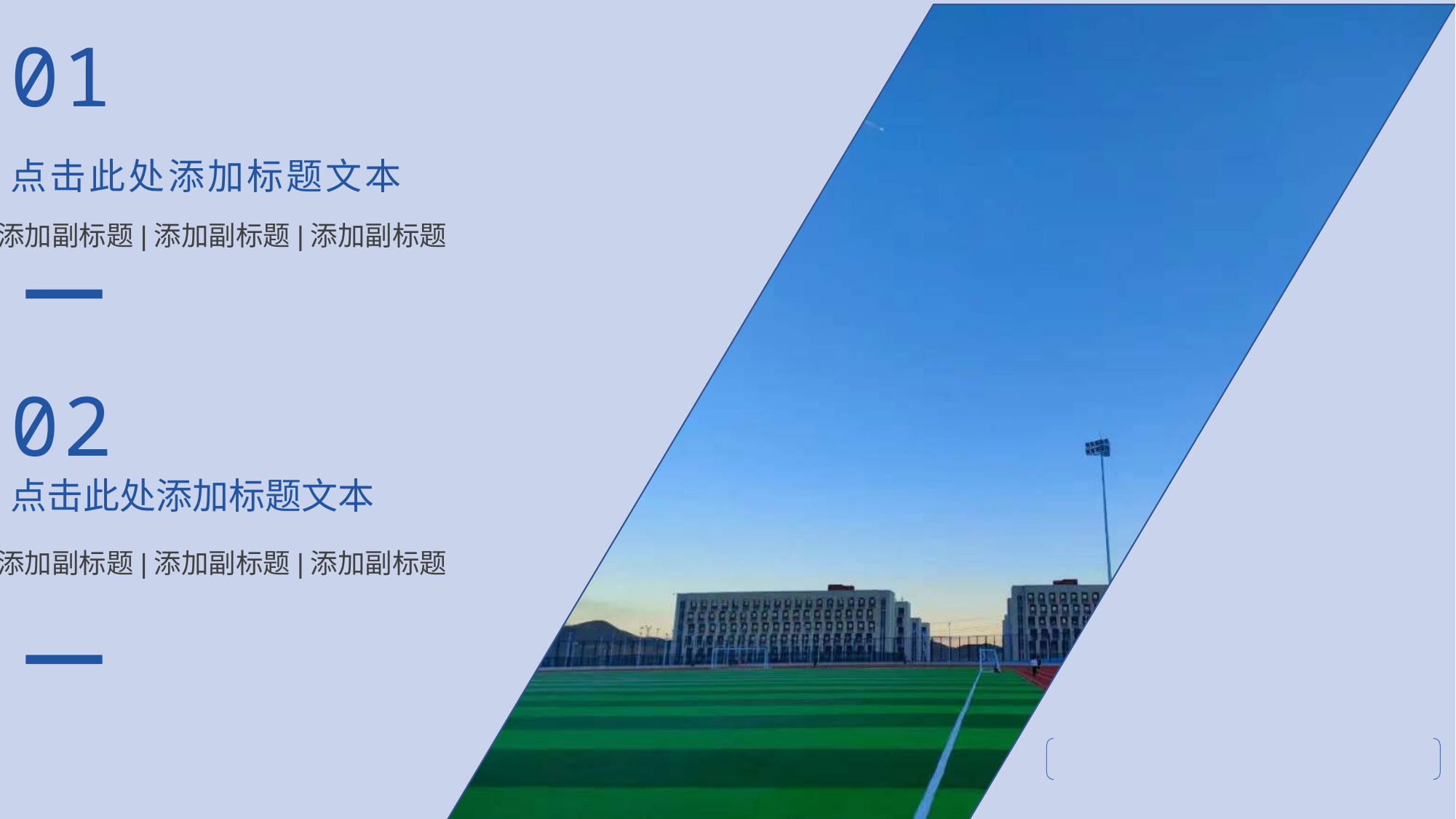

01

点击此处添加标题文本
添加副标题|添加副标题|添加副标题

02
点击此处添加标题文本
添加副标题|添加副标题|添加副标题